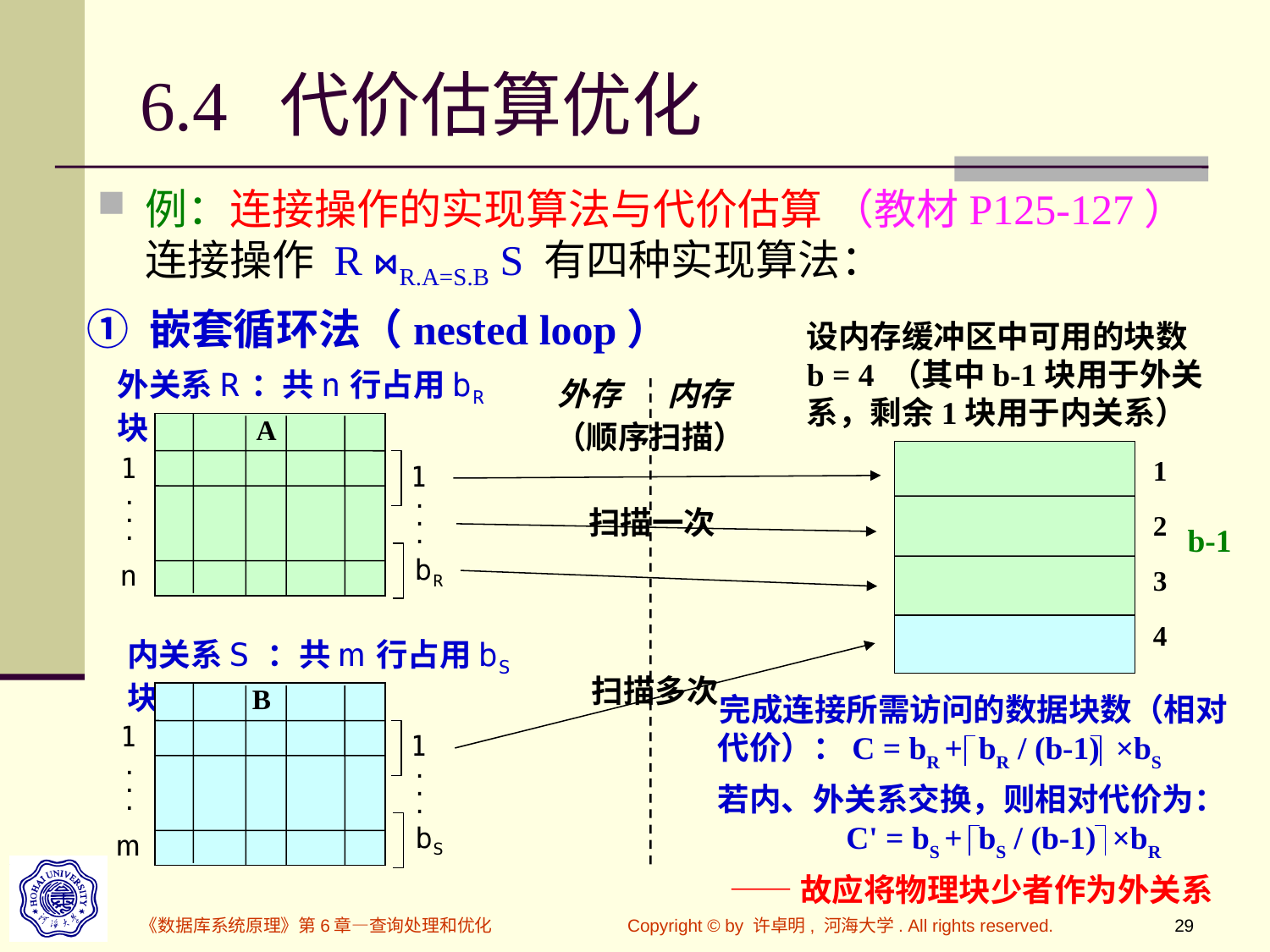

# 6.4  代价估算优化
例：连接操作的实现算法与代价估算 （教材P125-127）连接操作 R ⋈R.A=S.B S 有四种实现算法：
① 嵌套循环法（nested loop）
设内存缓冲区中可用的块数b = 4 （其中b-1块用于外关系，剩余1块用于内关系）
外关系R：共n行占用bR块
外存
内存

A

1
2
3
4

B

（顺序扫描）
1
1
.
.
.
扫描一次
.
.
.
b-1
bR
n
内关系S ：共m行占用bS块
扫描多次
完成连接所需访问的数据块数（相对代价）：C = bR +  bR / (b-1)  ×bS

1
1
.
.
.
.
.
.
若内、外关系交换，则相对代价为：
                C' = bS +  bS / (b-1)  ×bR

bS
m
——故应将物理块少者作为外关系
《数据库系统原理》第6章—查询处理和优化
Copyright © by 许卓明, 河海大学. All rights reserved.
29